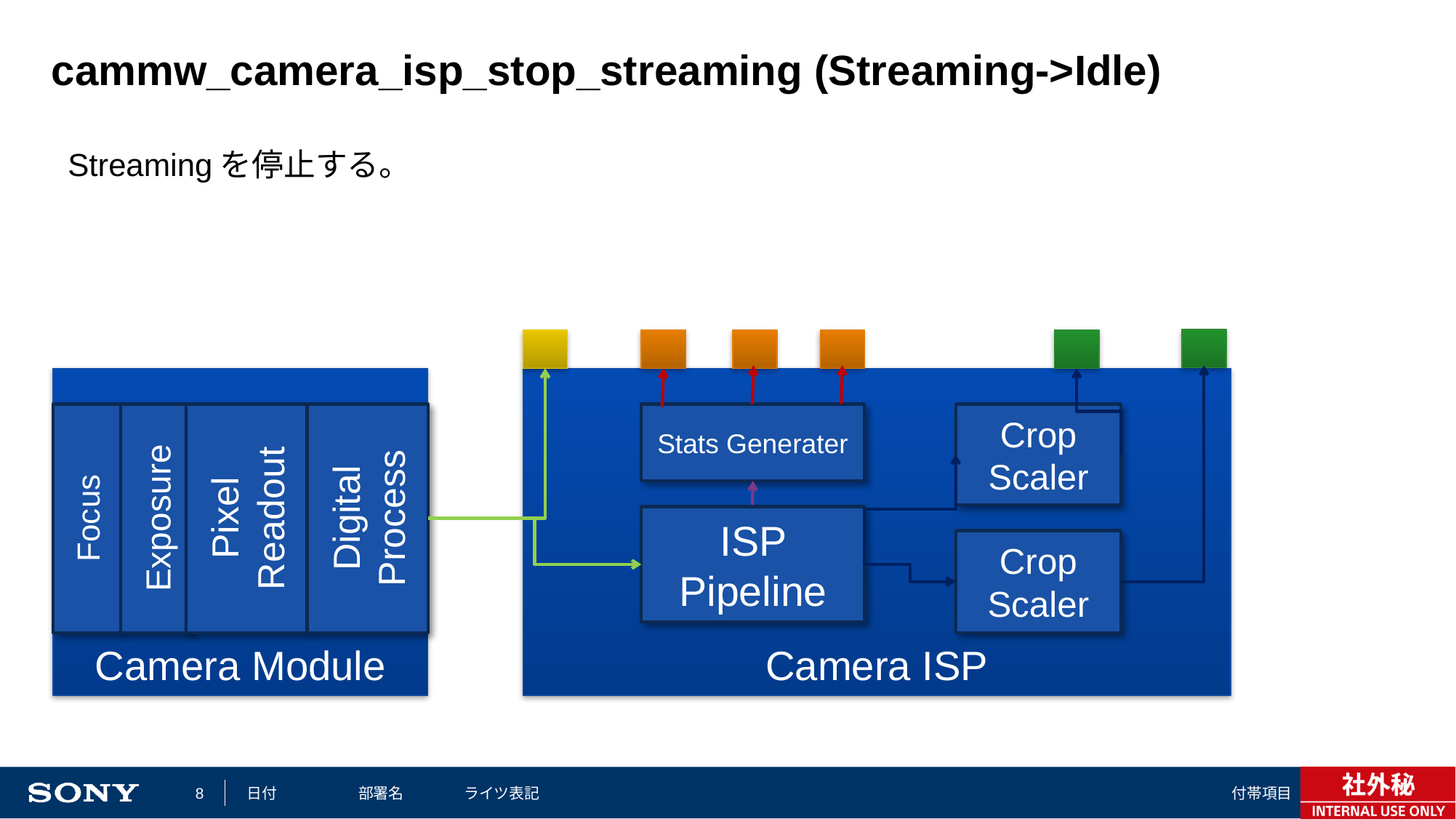

# cammw_camera_isp_stop_streaming (Streaming->Idle)
Streamingを停止する。

Camera ISP
Camera Module
Crop
Scaler
Digital Process
Focus
Exposure
Pixel Readout
Stats Generater
ISP Pipeline
Crop
Scaler